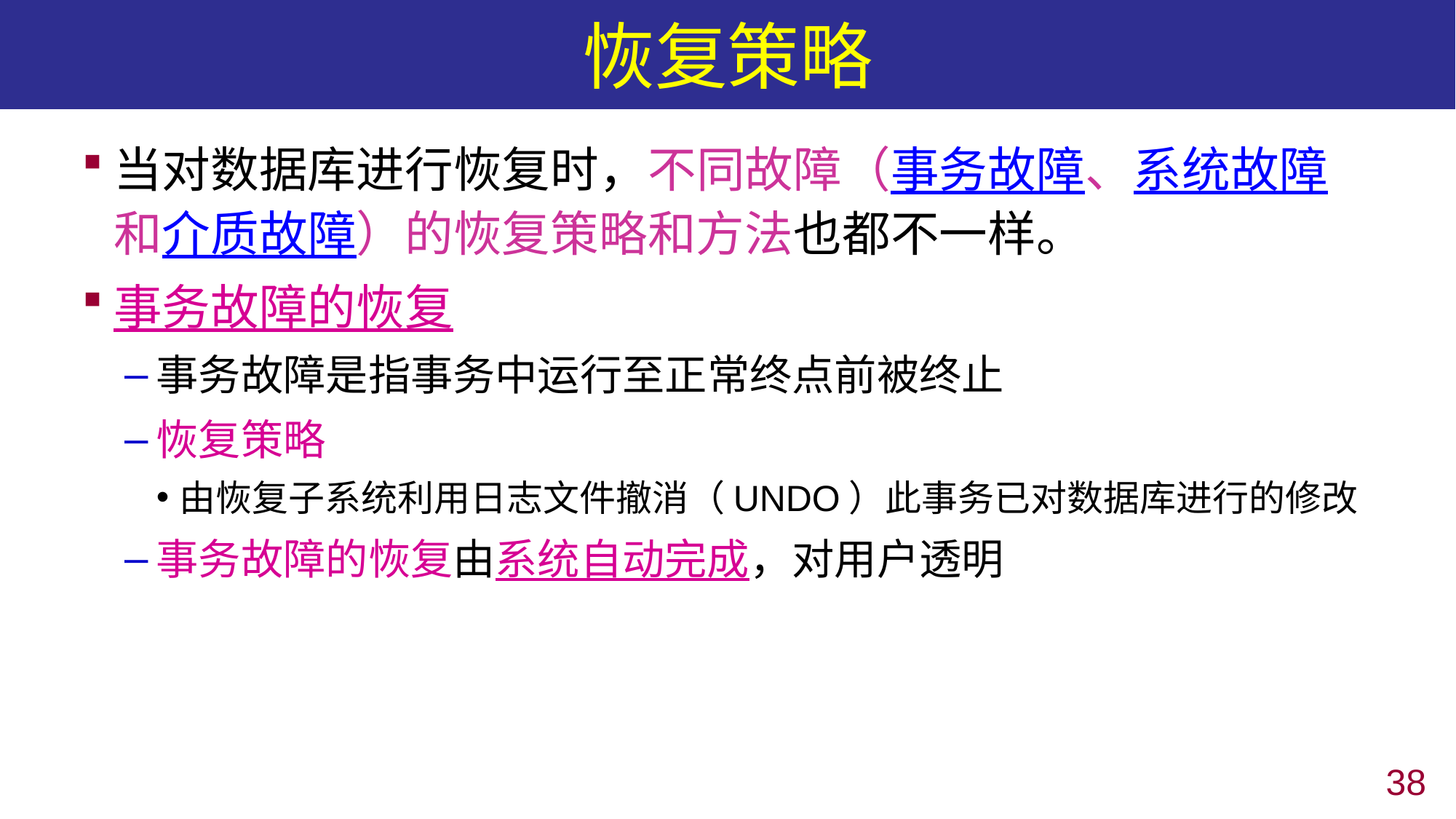

# 恢复策略
当对数据库进行恢复时，不同故障（事务故障、系统故障和介质故障）的恢复策略和方法也都不一样。
事务故障的恢复
事务故障是指事务中运行至正常终点前被终止
恢复策略
由恢复子系统利用日志文件撤消（UNDO）此事务已对数据库进行的修改
事务故障的恢复由系统自动完成，对用户透明
38